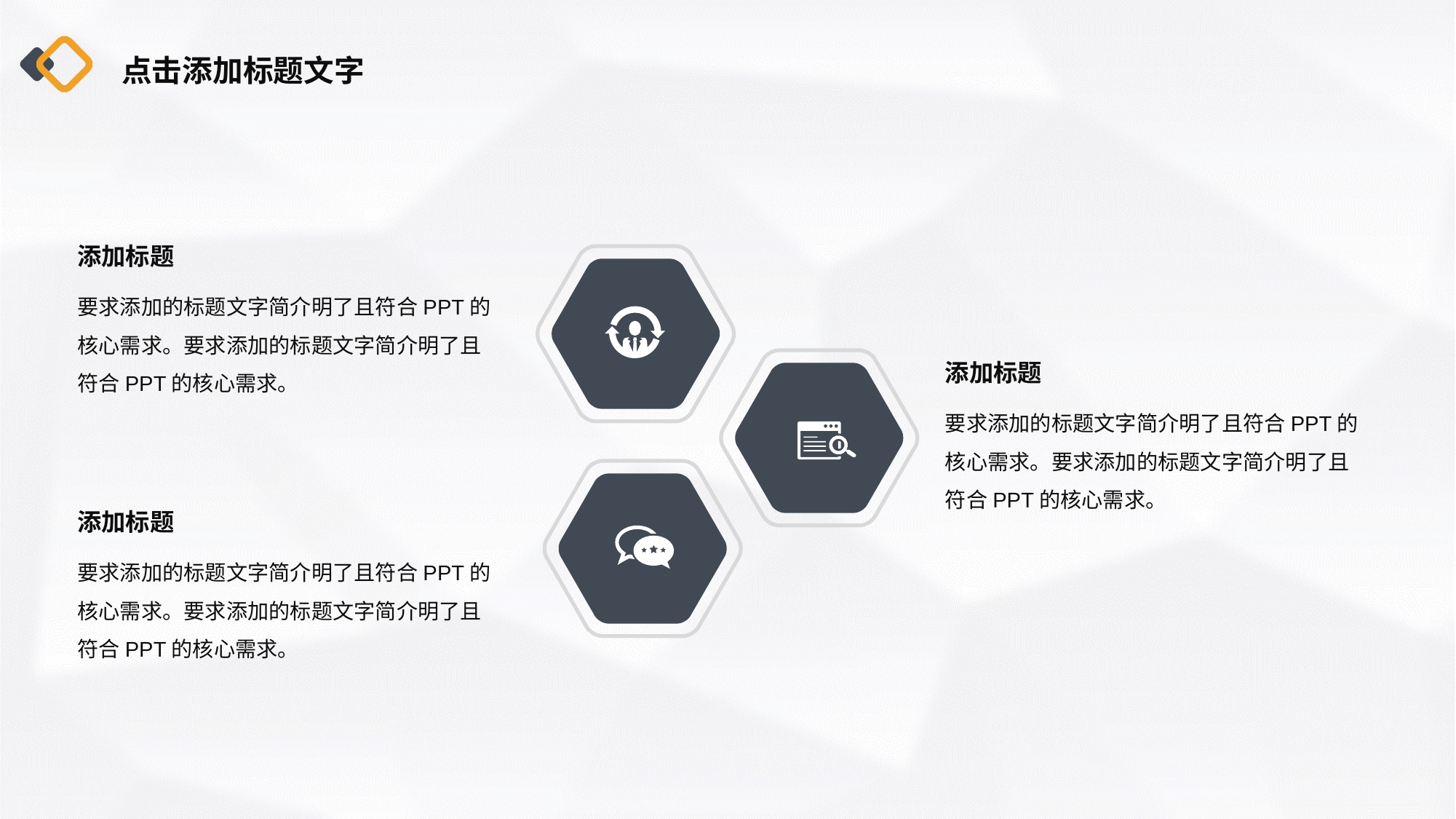

点击添加标题文字
添加标题

要求添加的标题文字简介明了且符合PPT的核心需求。要求添加的标题文字简介明了且符合PPT的核心需求。

添加标题

要求添加的标题文字简介明了且符合PPT的核心需求。要求添加的标题文字简介明了且符合PPT的核心需求。

添加标题

要求添加的标题文字简介明了且符合PPT的核心需求。要求添加的标题文字简介明了且符合PPT的核心需求。